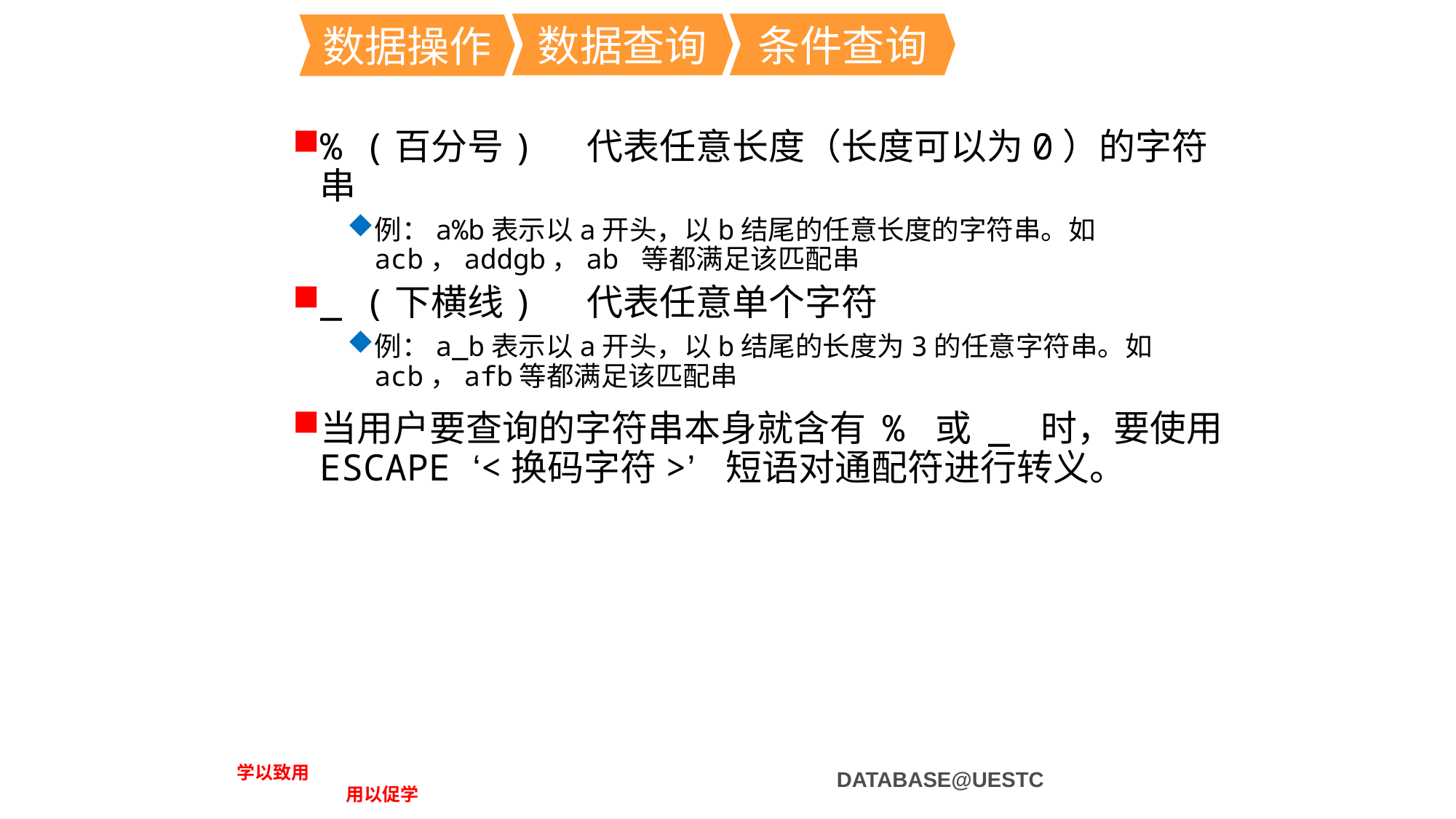

数据查询
条件查询
数据操作
% (百分号)  代表任意长度（长度可以为0）的字符串
例：a%b表示以a开头，以b结尾的任意长度的字符串。如acb，addgb，ab 等都满足该匹配串
_ (下横线)  代表任意单个字符
例：a_b表示以a开头，以b结尾的长度为3的任意字符串。如acb，afb等都满足该匹配串
当用户要查询的字符串本身就含有 % 或 _ 时，要使用ESCAPE ‘<换码字符>’ 短语对通配符进行转义。
学以致用
	用以促学
DATABASE@UESTC